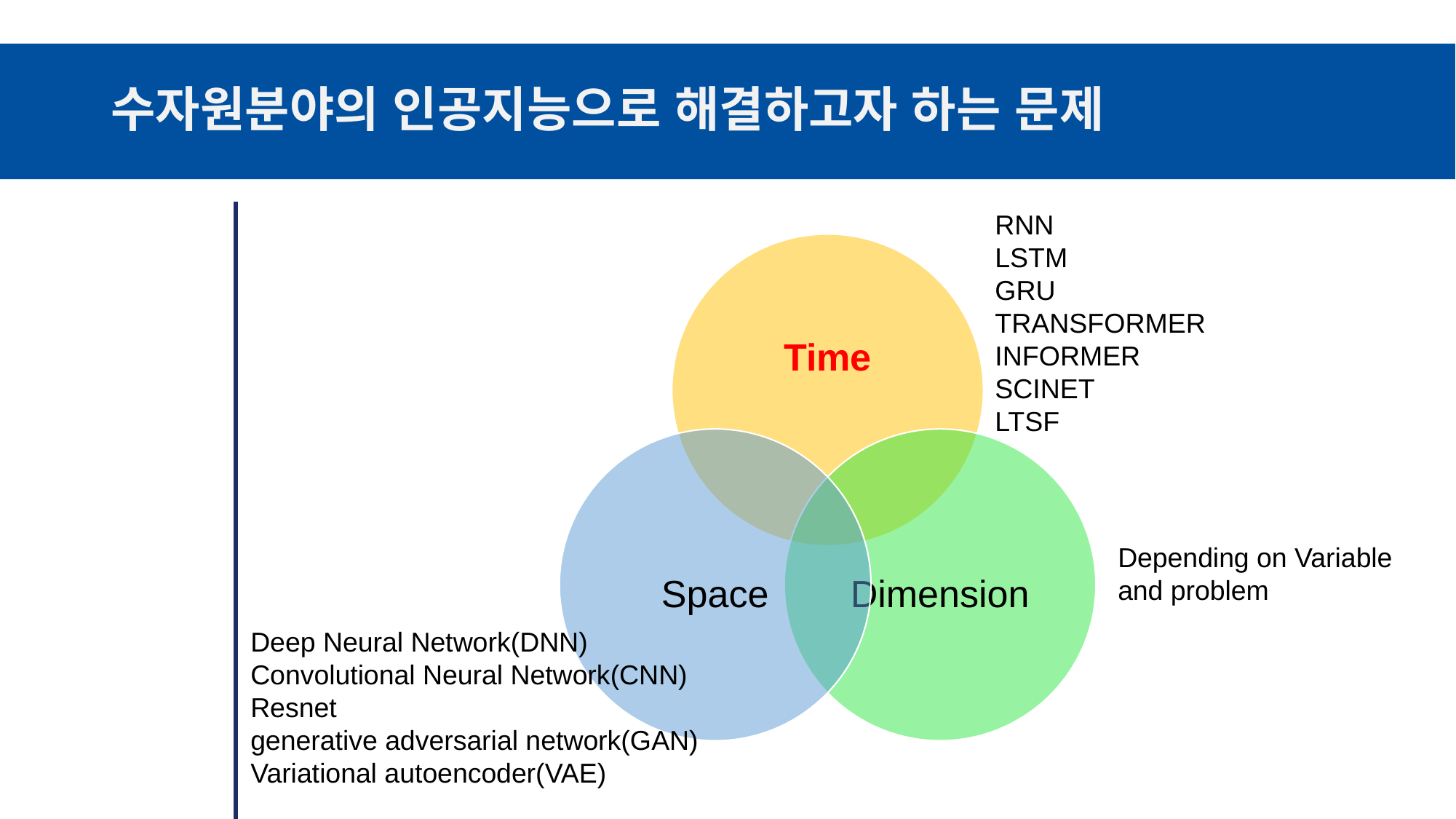

# 수자원분야의 인공지능으로 해결하고자 하는 문제
RNN
LSTM
GRU
TRANSFORMER
INFORMER
SCINET
LTSF
Time
Dimension
Space
Depending on Variable
and problem
Deep Neural Network(DNN)
Convolutional Neural Network(CNN)
Resnet
generative adversarial network(GAN)
Variational autoencoder(VAE)